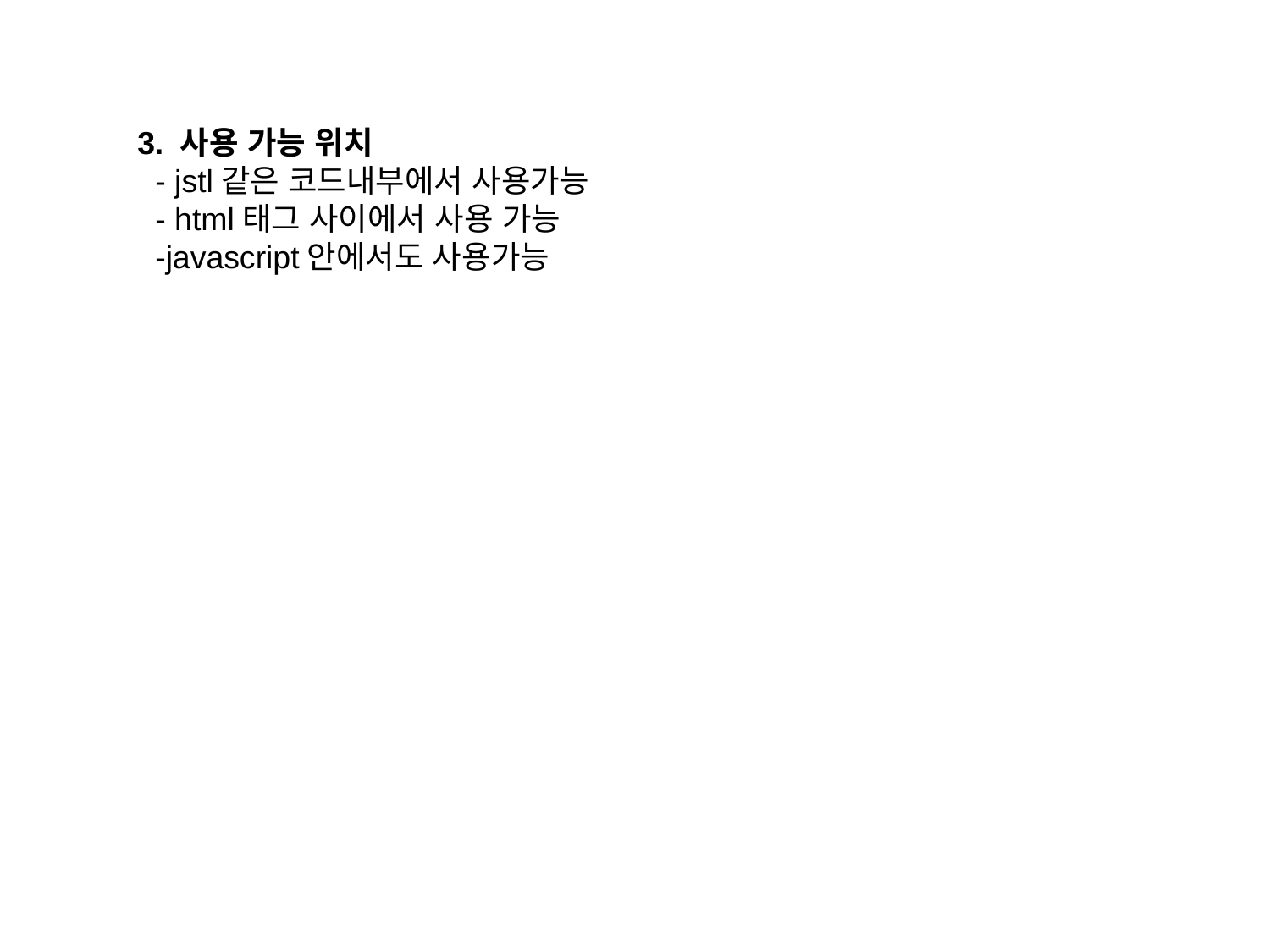

3. 사용 가능 위치
  - jstl같은 코드내부에서 사용가능
  - html태그 사이에서 사용 가능
  -javascript안에서도 사용가능